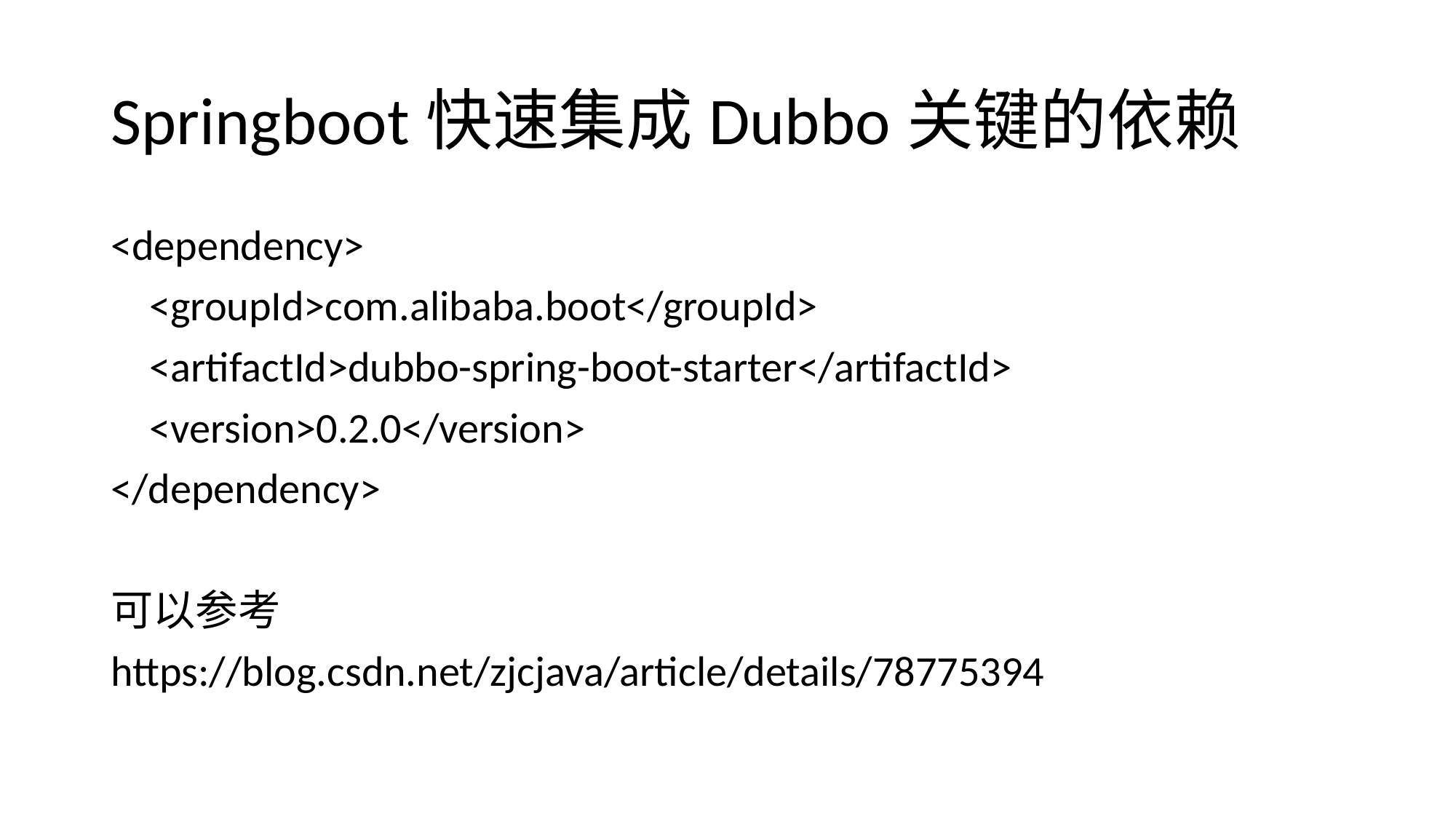

# Springboot快速集成Dubbo关键的依赖
<dependency>
    <groupId>com.alibaba.boot</groupId>
    <artifactId>dubbo-spring-boot-starter</artifactId>
    <version>0.2.0</version>
</dependency>

可以参考
https://blog.csdn.net/zjcjava/article/details/78775394